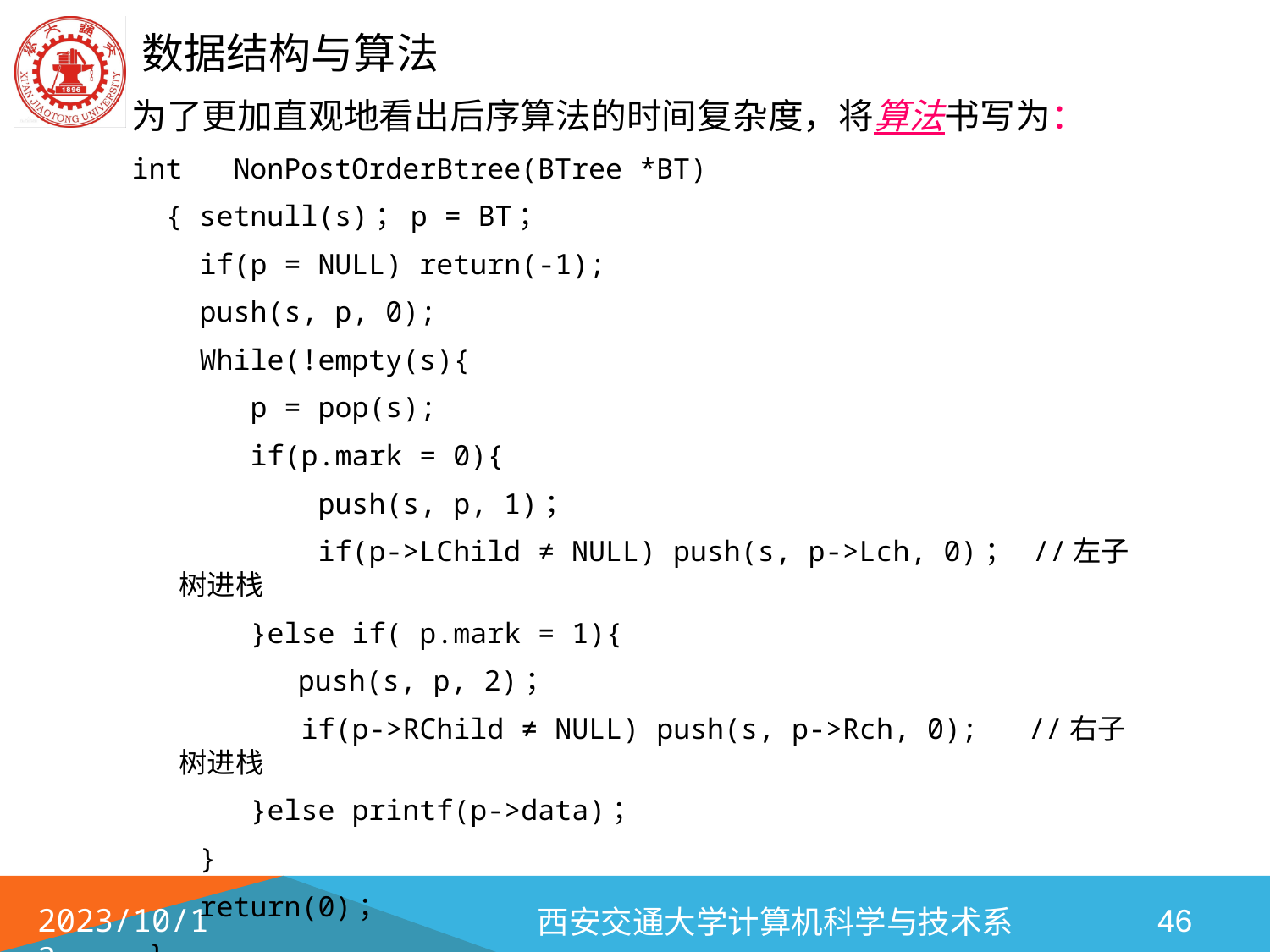

为了更加直观地看出后序算法的时间复杂度，将算法书写为：
int   NonPostOrderBtree(BTree *BT)
  { setnull(s)；p = BT；
    if(p = NULL) return(-1);
    push(s, p, 0);
    While(!empty(s){
       p = pop(s);
       if(p.mark = 0){
           push(s, p, 1)；
           if(p->LChild ≠ NULL) push(s, p->Lch, 0)；  //左子树进栈
       }else if( p.mark = 1){
	       push(s, p, 2)；
          if(p->RChild ≠ NULL) push(s, p->Rch, 0);   //右子树进栈
       }else printf(p->data)；
    }
    return(0)；
 }